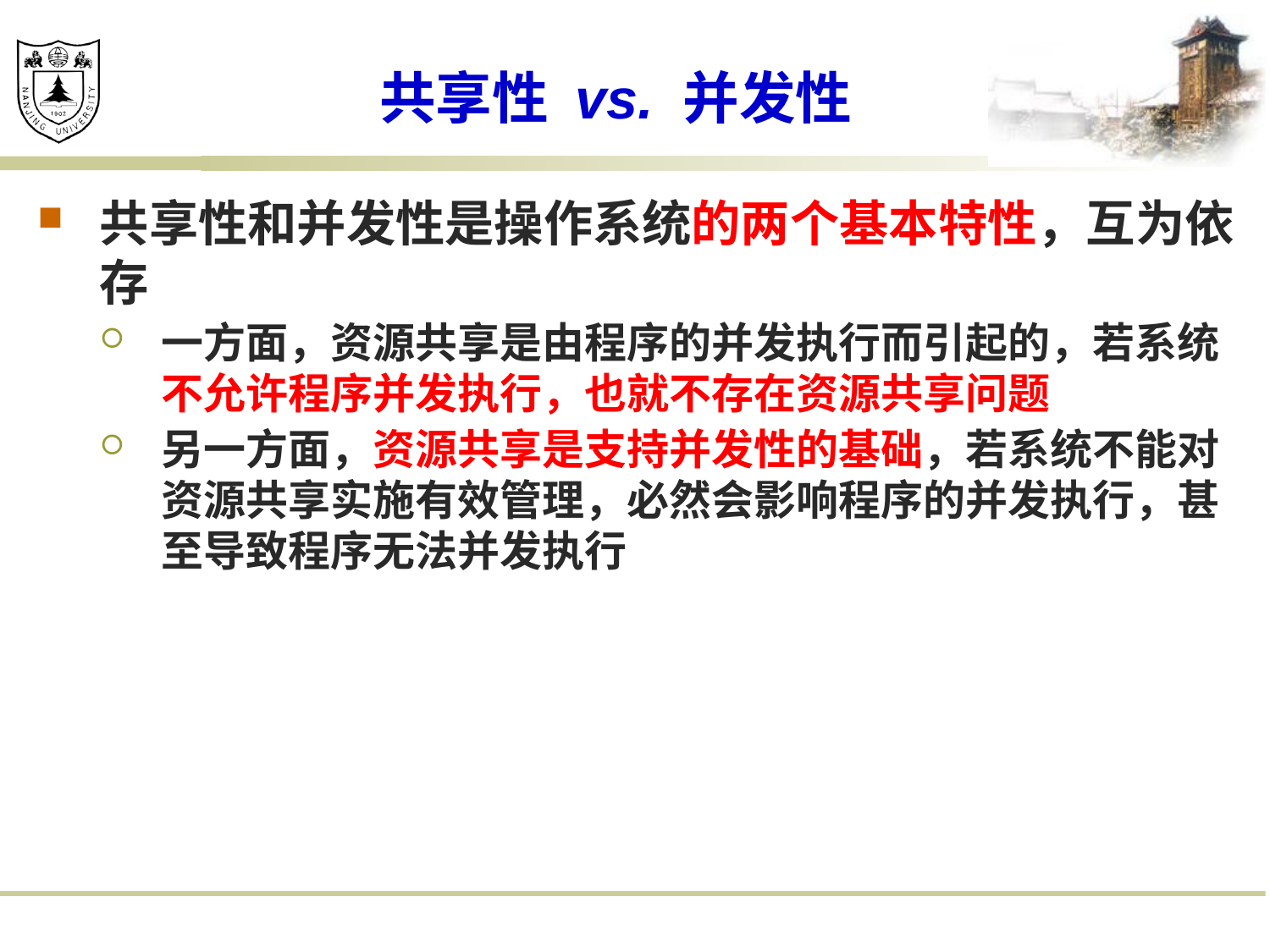

# 共享性 vs. 并发性
共享性和并发性是操作系统的两个基本特性，互为依存
一方面，资源共享是由程序的并发执行而引起的，若系统不允许程序并发执行，也就不存在资源共享问题
另一方面，资源共享是支持并发性的基础，若系统不能对资源共享实施有效管理，必然会影响程序的并发执行，甚至导致程序无法并发执行
48